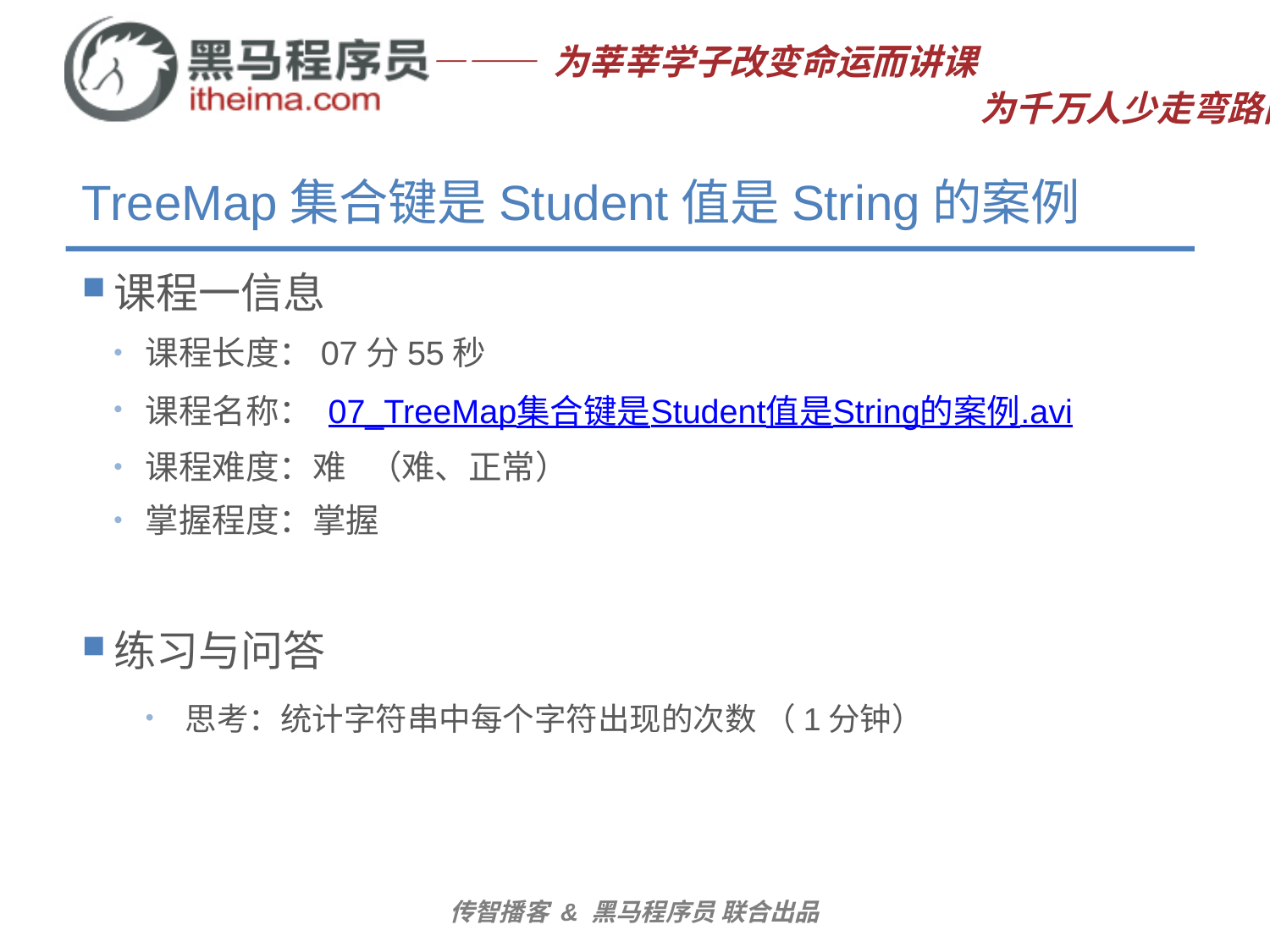

# TreeMap集合键是Student值是String的案例
课程一信息
课程长度：07分55秒
课程名称： 07_TreeMap集合键是Student值是String的案例.avi
课程难度：难   （难、正常）
掌握程度：掌握

练习与问答
思考：统计字符串中每个字符出现的次数 （1分钟）